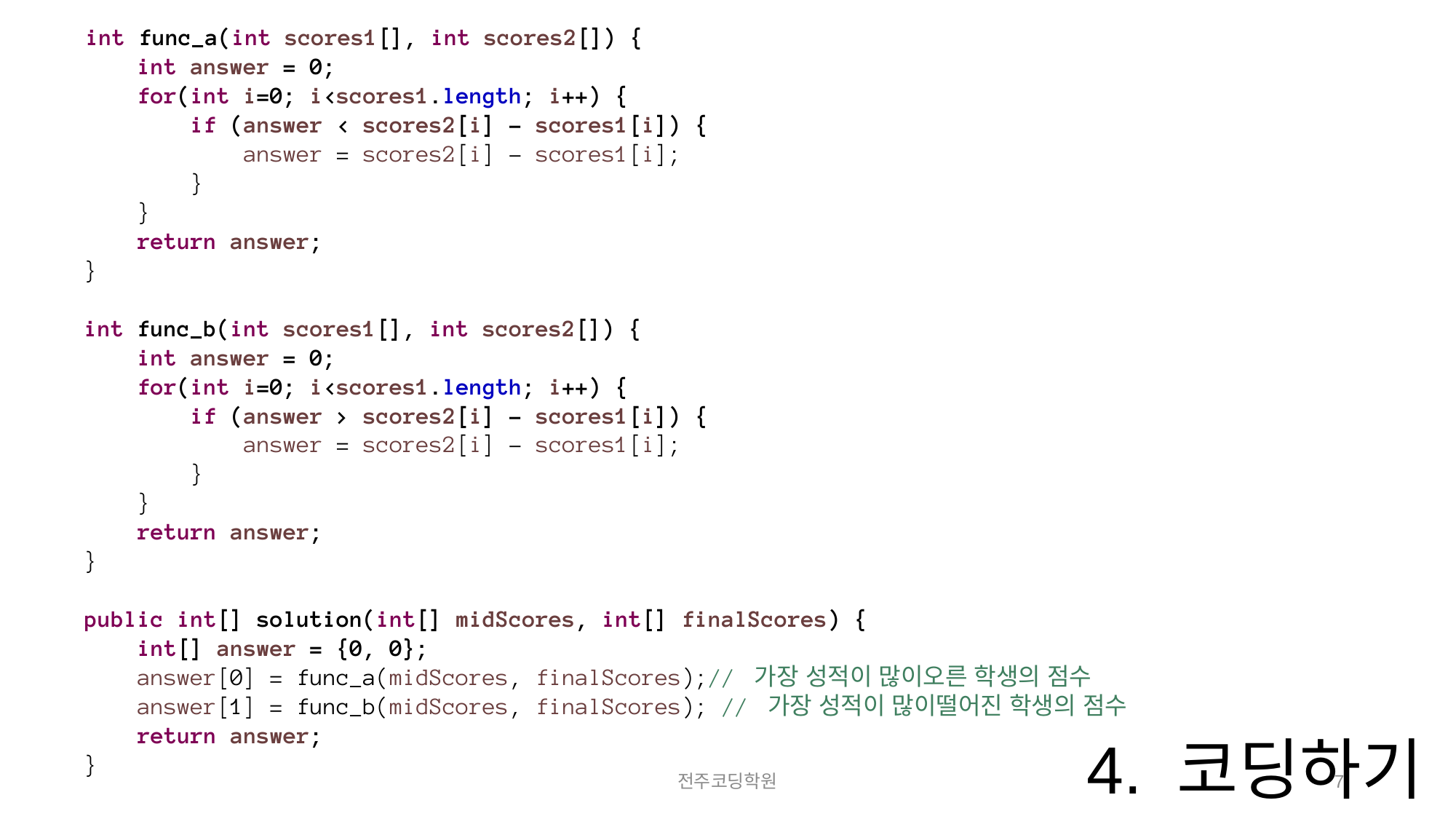

int func_a(int scores1[], int scores2[]) {
        int answer = 0;
        for(int i=0; i<scores1.length; i++) {
            if (answer < scores2[i] - scores1[i]) {
                answer = scores2[i] - scores1[i];
            }
        }
        return answer;
    }

    int func_b(int scores1[], int scores2[]) {
        int answer = 0;
        for(int i=0; i<scores1.length; i++) {
            if (answer > scores2[i] - scores1[i]) {
                answer = scores2[i] - scores1[i];
            }
        }
        return answer;
    }

    public int[] solution(int[] midScores, int[] finalScores) {
        int[] answer = {0, 0};
        answer[0] = func_a(midScores, finalScores);// 가장 성적이 많이오른 학생의 점수
        answer[1] = func_b(midScores, finalScores); // 가장 성적이 많이떨어진 학생의 점수
        return answer;
    }

# 4. 코딩하기
전주코딩학원
7